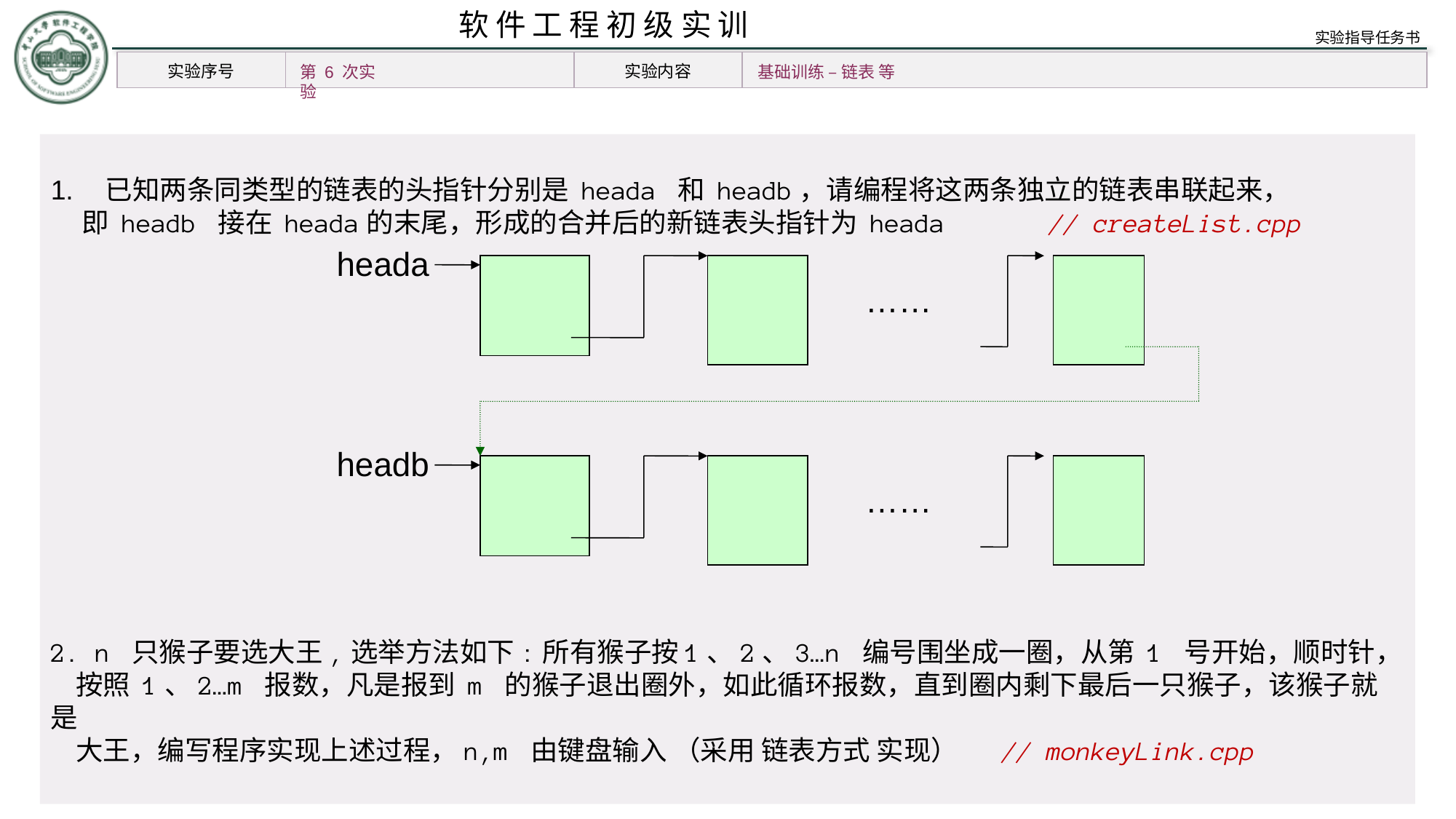

第 6 次实验
基础训练 – 链表 等

已知两条同类型的链表的头指针分别是 heada 和 headb，请编程将这两条独立的链表串联起来，
    即 headb 接在 heada的末尾，形成的合并后的新链表头指针为 heada       // createList.cpp

2. n 只猴子要选大王,选举方法如下:所有猴子按1、2、3…n 编号围坐成一圈，从第 1 号开始，顺时针，
   按照 1、2…m 报数，凡是报到 m 的猴子退出圈外，如此循环报数，直到圈内剩下最后一只猴子，该猴子就是
   大王，编写程序实现上述过程，n,m 由键盘输入 （采用 链表方式 实现）      // monkeyLink.cpp

heada

……

headb

……